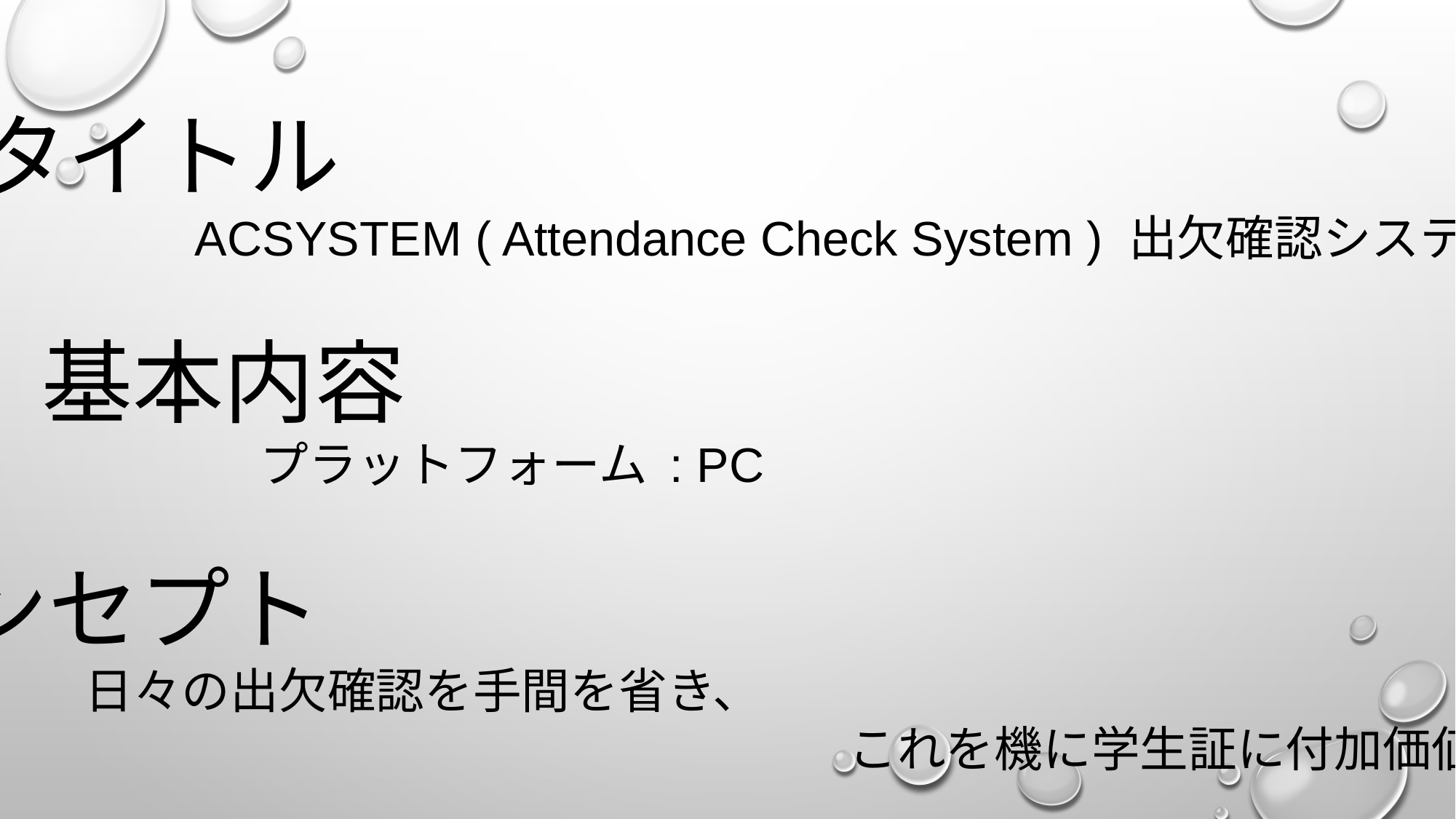

タイトル
		ACSYSTEM ( Attendance Check System ) 出欠確認システム
基本内容
		プラットフォーム : PC
コンセプト
		日々の出欠確認を手間を省き、
									これを機に学生証に付加価値を上げる